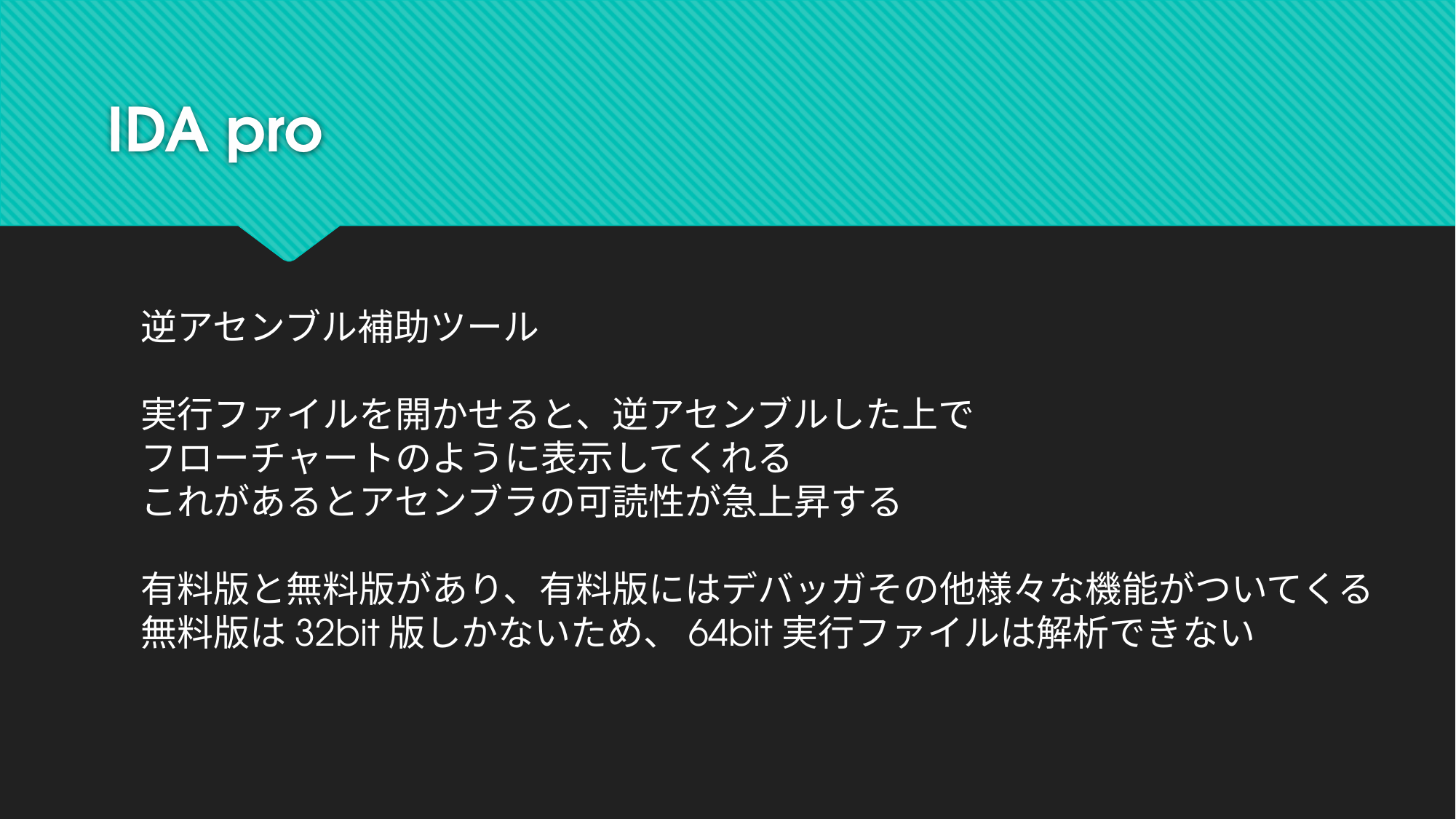

# IDA pro
逆アセンブル補助ツール

実行ファイルを開かせると、逆アセンブルした上で
フローチャートのように表示してくれる
これがあるとアセンブラの可読性が急上昇する

有料版と無料版があり、有料版にはデバッガその他様々な機能がついてくる
無料版は32bit版しかないため、64bit実行ファイルは解析できない